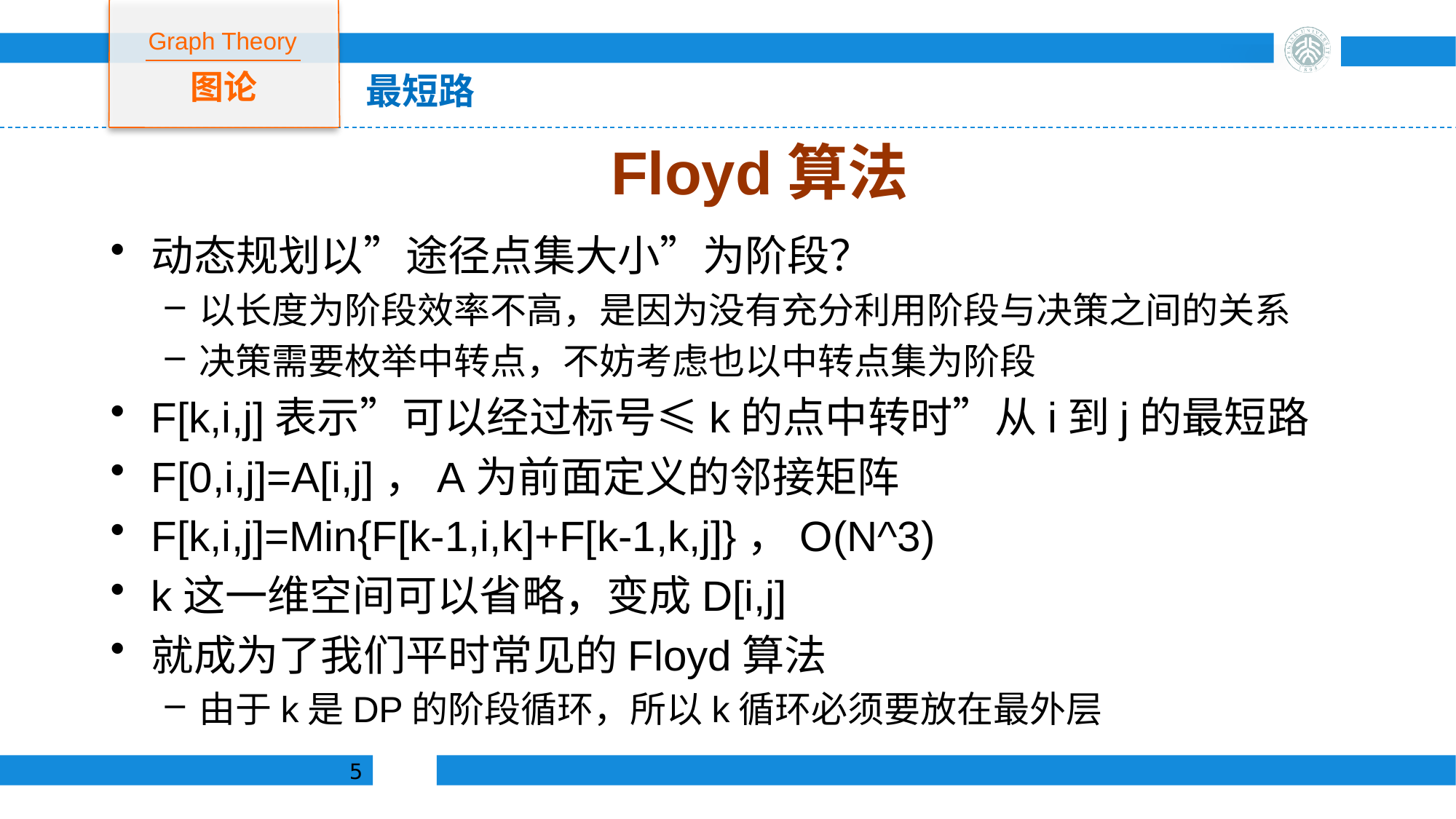

Graph Theory
图论
最短路
# Floyd算法
动态规划以”途径点集大小”为阶段？
以长度为阶段效率不高，是因为没有充分利用阶段与决策之间的关系
决策需要枚举中转点，不妨考虑也以中转点集为阶段
F[k,i,j]表示”可以经过标号≤k的点中转时”从i到j的最短路
F[0,i,j]=A[i,j]，A为前面定义的邻接矩阵
F[k,i,j]=Min{F[k-1,i,k]+F[k-1,k,j]}，O(N^3)
k这一维空间可以省略，变成D[i,j]
就成为了我们平时常见的Floyd算法
由于k是DP的阶段循环，所以k循环必须要放在最外层